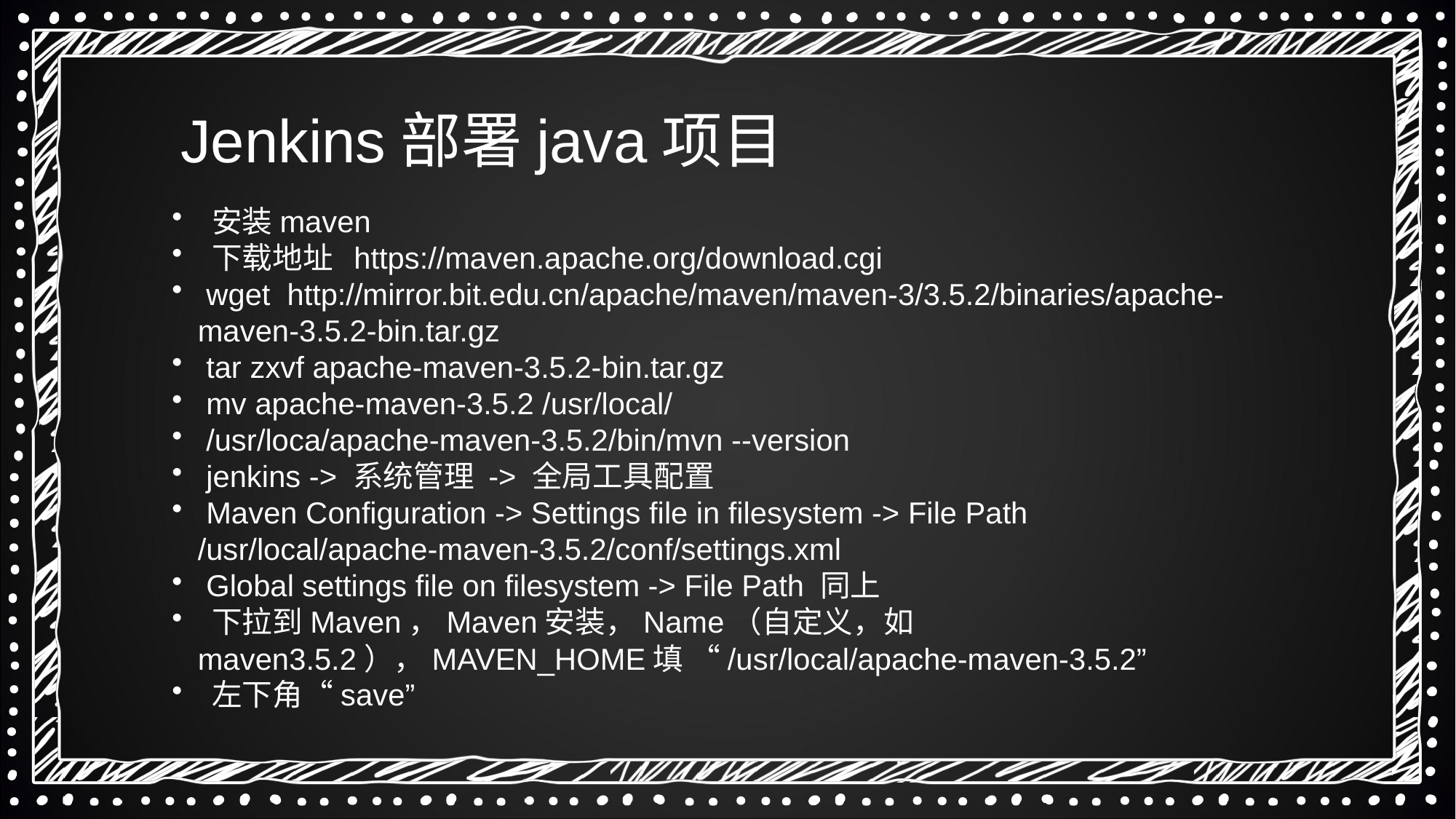

Jenkins部署java项目
 安装maven
 下载地址  https://maven.apache.org/download.cgi
 wget  http://mirror.bit.edu.cn/apache/maven/maven-3/3.5.2/binaries/apache-maven-3.5.2-bin.tar.gz
 tar zxvf apache-maven-3.5.2-bin.tar.gz
 mv apache-maven-3.5.2 /usr/local/
 /usr/loca/apache-maven-3.5.2/bin/mvn --version
 jenkins -> 系统管理 -> 全局工具配置
 Maven Configuration -> Settings file in filesystem -> File Path /usr/local/apache-maven-3.5.2/conf/settings.xml
 Global settings file on filesystem -> File Path 同上
 下拉到Maven，Maven安装，Name（自定义，如maven3.5.2），MAVEN_HOME填 “/usr/local/apache-maven-3.5.2”
 左下角“save”